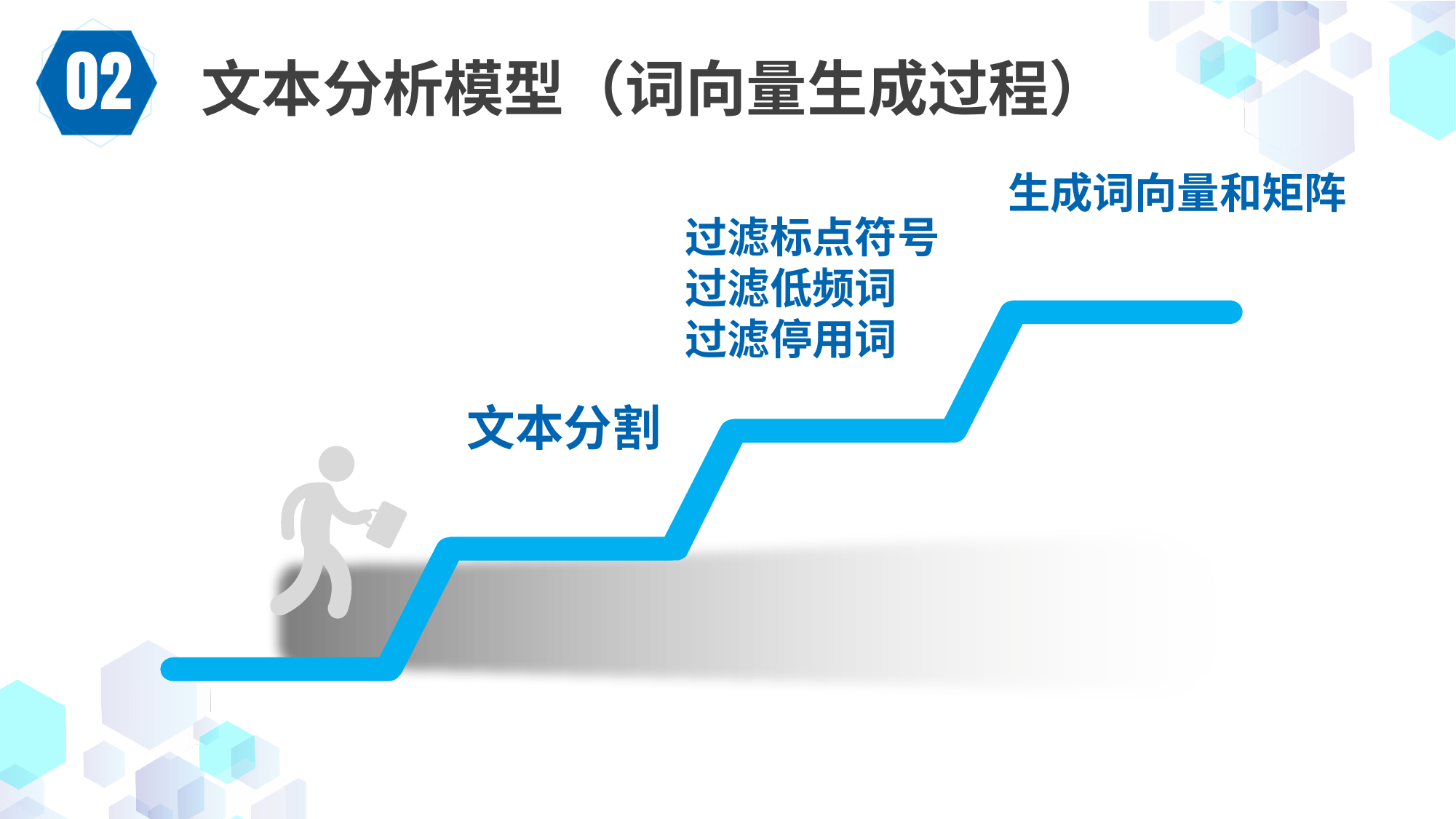

02
文本分析模型（词向量生成过程）
生成词向量和矩阵
过滤标点符号
过滤低频词
过滤停用词

文本分割